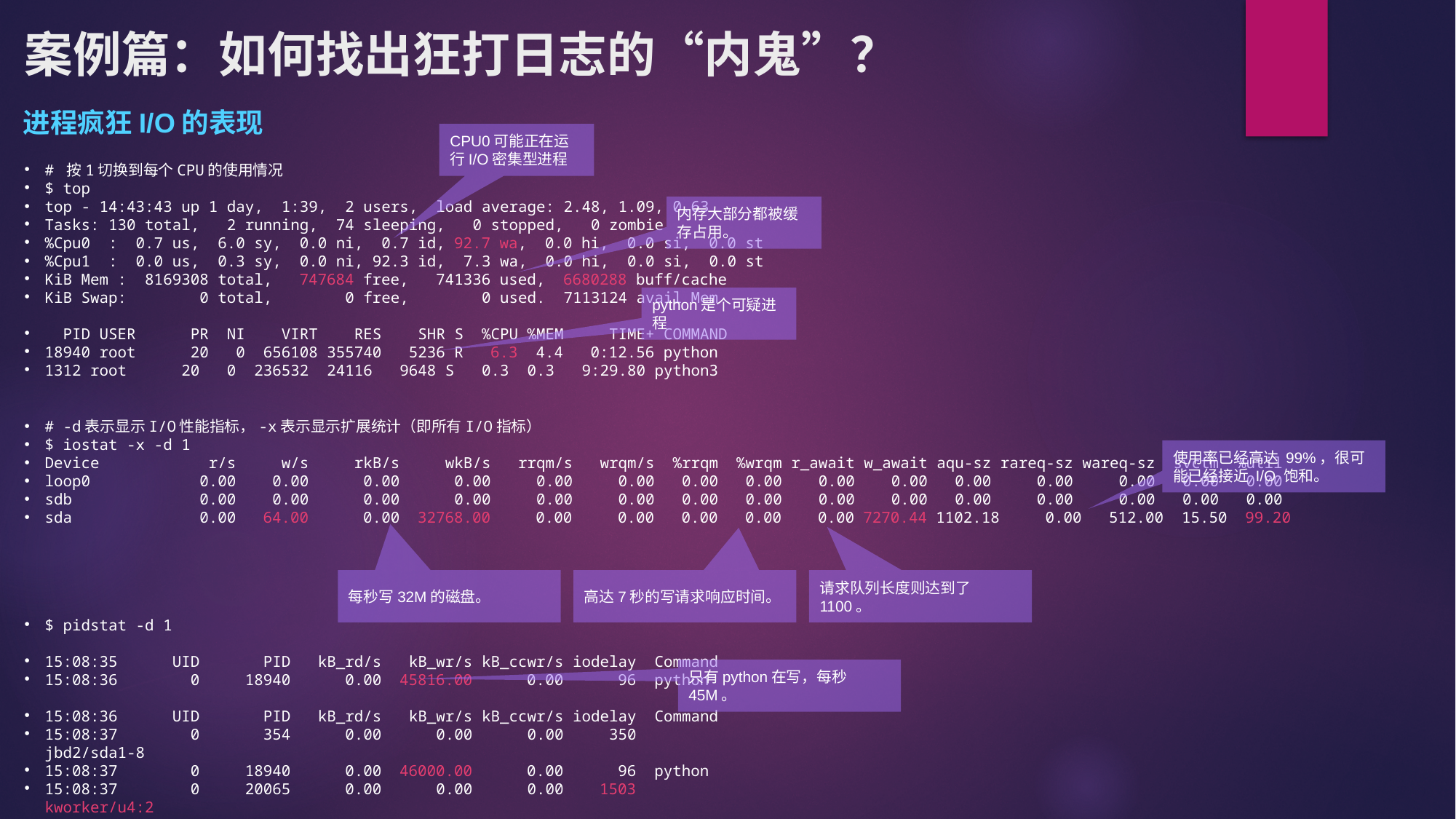

# 案例篇：如何找出狂打日志的“内鬼”？
进程疯狂I/O的表现
CPU0可能正在运行I/O密集型进程
# 按1切换到每个CPU的使用情况
$ top
top - 14:43:43 up 1 day,  1:39,  2 users,  load average: 2.48, 1.09, 0.63
Tasks: 130 total,   2 running,  74 sleeping,   0 stopped,   0 zombie
%Cpu0  :  0.7 us,  6.0 sy,  0.0 ni,  0.7 id, 92.7 wa,  0.0 hi,  0.0 si,  0.0 st
%Cpu1  :  0.0 us,  0.3 sy,  0.0 ni, 92.3 id,  7.3 wa,  0.0 hi,  0.0 si,  0.0 st
KiB Mem :  8169308 total,   747684 free,   741336 used,  6680288 buff/cache
KiB Swap:        0 total,        0 free,        0 used.  7113124 avail Mem

  PID USER      PR  NI    VIRT    RES    SHR S  %CPU %MEM     TIME+ COMMAND
18940 root      20   0  656108 355740   5236 R   6.3  4.4   0:12.56 python
1312 root      20   0  236532  24116   9648 S   0.3  0.3   9:29.80 python3
内存大部分都被缓存占用。
python是个可疑进程
# -d表示显示I/O性能指标，-x表示显示扩展统计（即所有I/O指标）
$ iostat -x -d 1
Device            r/s     w/s     rkB/s     wkB/s   rrqm/s   wrqm/s  %rrqm  %wrqm r_await w_await aqu-sz rareq-sz wareq-sz  svctm  %util
loop0            0.00    0.00      0.00      0.00     0.00     0.00   0.00   0.00    0.00    0.00   0.00     0.00     0.00   0.00   0.00
sdb              0.00    0.00      0.00      0.00     0.00     0.00   0.00   0.00    0.00    0.00   0.00     0.00     0.00   0.00   0.00
sda              0.00   64.00      0.00  32768.00     0.00     0.00   0.00   0.00    0.00 7270.44 1102.18     0.00   512.00  15.50  99.20
使用率已经高达 99%，很可能已经接近 I/O 饱和。
每秒写32M的磁盘。
高达7秒的写请求响应时间。
请求队列长度则达到了 1100。
$ pidstat -d 1

15:08:35      UID       PID   kB_rd/s   kB_wr/s kB_ccwr/s iodelay  Command
15:08:36        0     18940      0.00  45816.00      0.00      96  python

15:08:36      UID       PID   kB_rd/s   kB_wr/s kB_ccwr/s iodelay  Command
15:08:37        0       354      0.00      0.00      0.00     350  jbd2/sda1-8
15:08:37        0     18940      0.00  46000.00      0.00      96  python
15:08:37        0     20065      0.00      0.00      0.00    1503  kworker/u4:2
只有python在写，每秒45M。